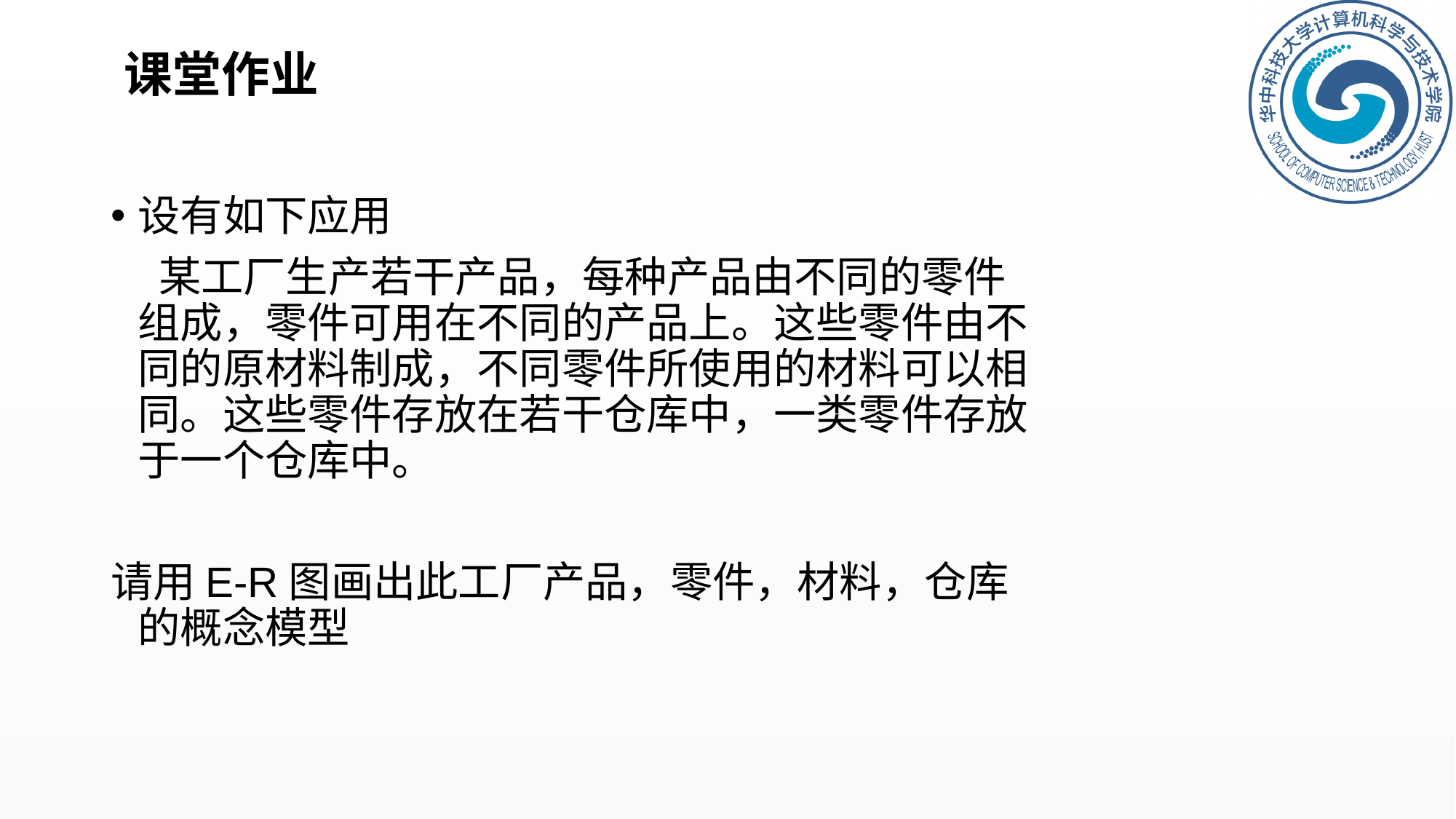

# 课堂作业
设有如下应用
    某工厂生产若干产品，每种产品由不同的零件组成，零件可用在不同的产品上。这些零件由不同的原材料制成，不同零件所使用的材料可以相同。这些零件存放在若干仓库中，一类零件存放于一个仓库中。

请用E-R图画出此工厂产品，零件，材料，仓库的概念模型